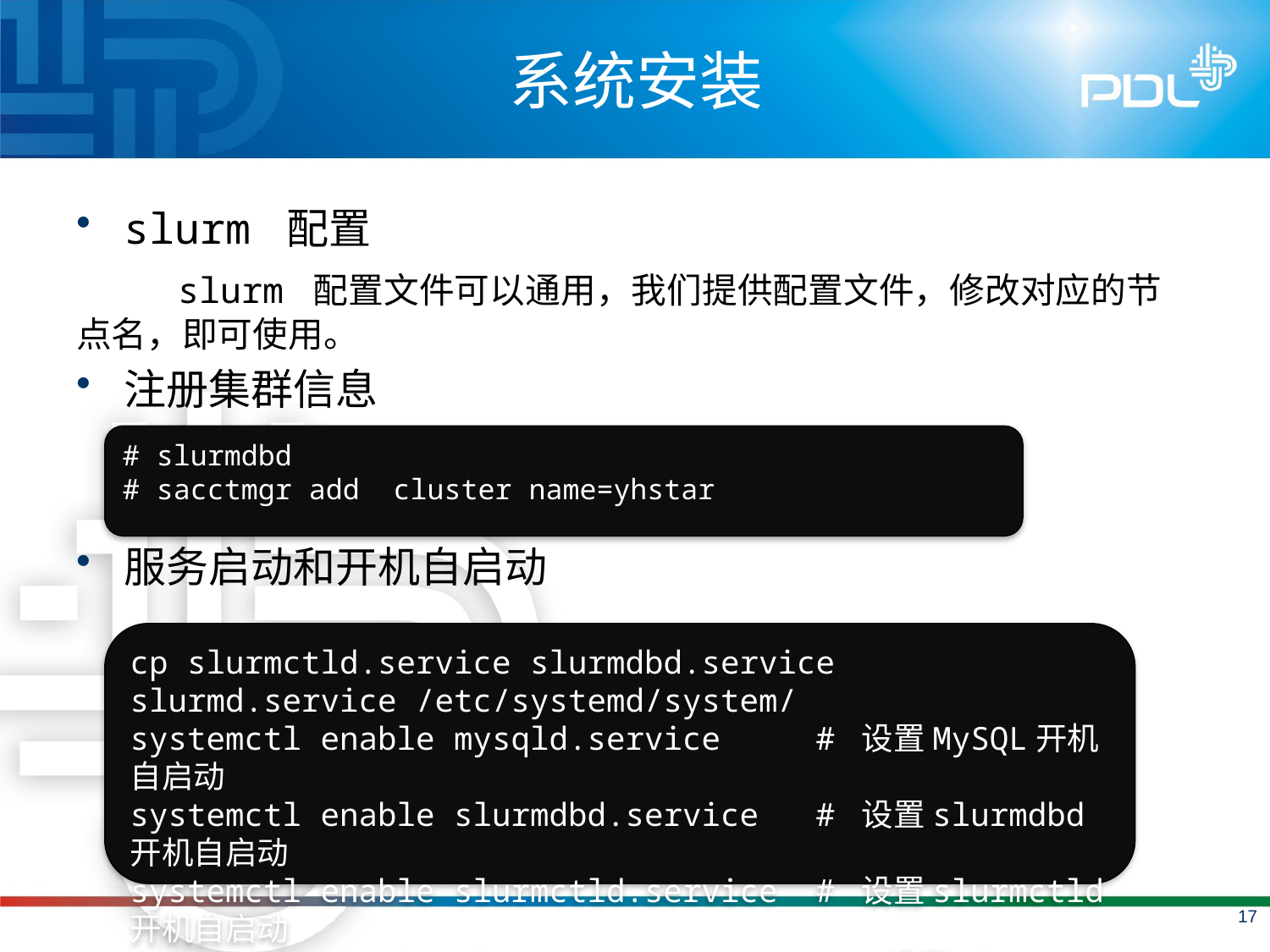

# 系统安装

slurm 配置
    slurm 配置文件可以通用，我们提供配置文件，修改对应的节点名，即可使用。
注册集群信息

服务启动和开机自启动

# slurmdbd
# sacctmgr add  cluster name=yhstar
cp slurmctld.service slurmdbd.service slurmd.service /etc/systemd/system/
systemctl enable mysqld.service     # 设置MySQL开机自启动
systemctl enable slurmdbd.service   # 设置slurmdbd开机自启动
systemctl enable slurmctld.service  # 设置slurmctld开机自启动
systemctl enable slurmd.service	    # 设置slurmd开机自启动

17